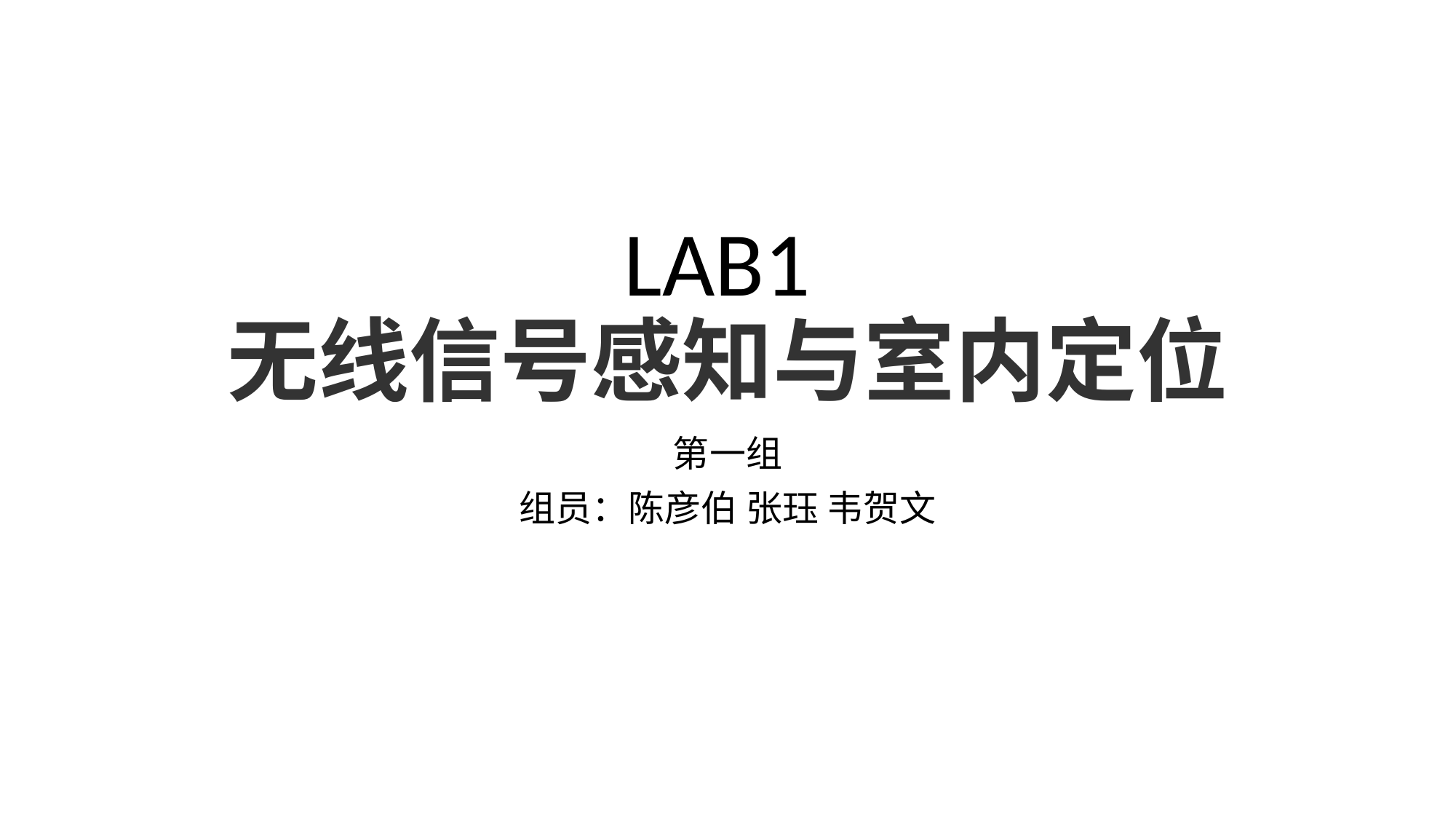

# LAB1 无线信号感知与室内定位
第一组
组员：陈彦伯 张珏 韦贺文